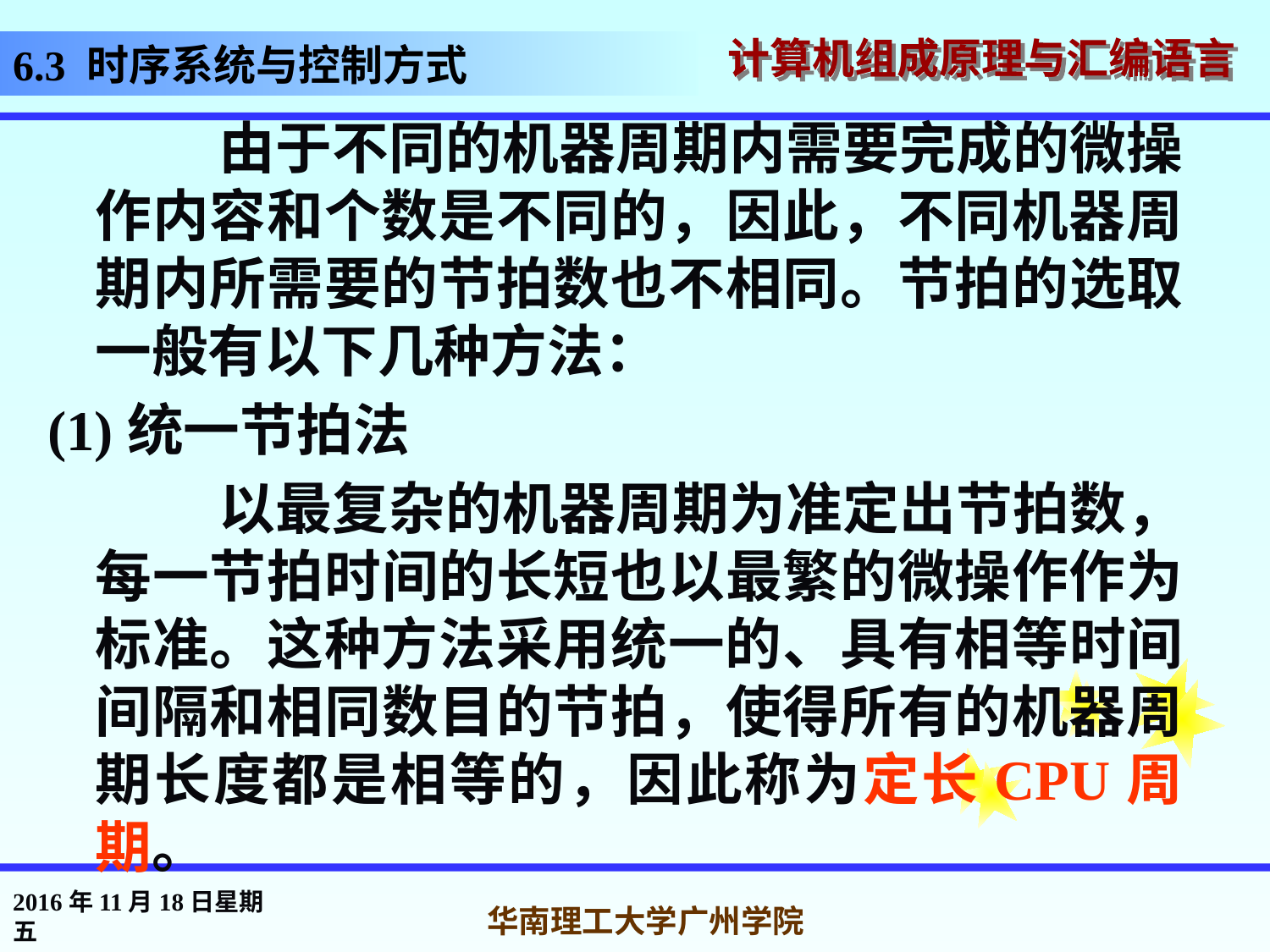

# 6.3 时序系统与控制方式
            由于不同的机器周期内需要完成的微操作内容和个数是不同的，因此，不同机器周期内所需要的节拍数也不相同。节拍的选取一般有以下几种方法：
(1)统一节拍法
            以最复杂的机器周期为准定出节拍数，每一节拍时间的长短也以最繁的微操作作为标准。这种方法采用统一的、具有相等时间间隔和相同数目的节拍，使得所有的机器周期长度都是相等的，因此称为定长CPU周期。
2016年11月18日星期五
华南理工大学广州学院